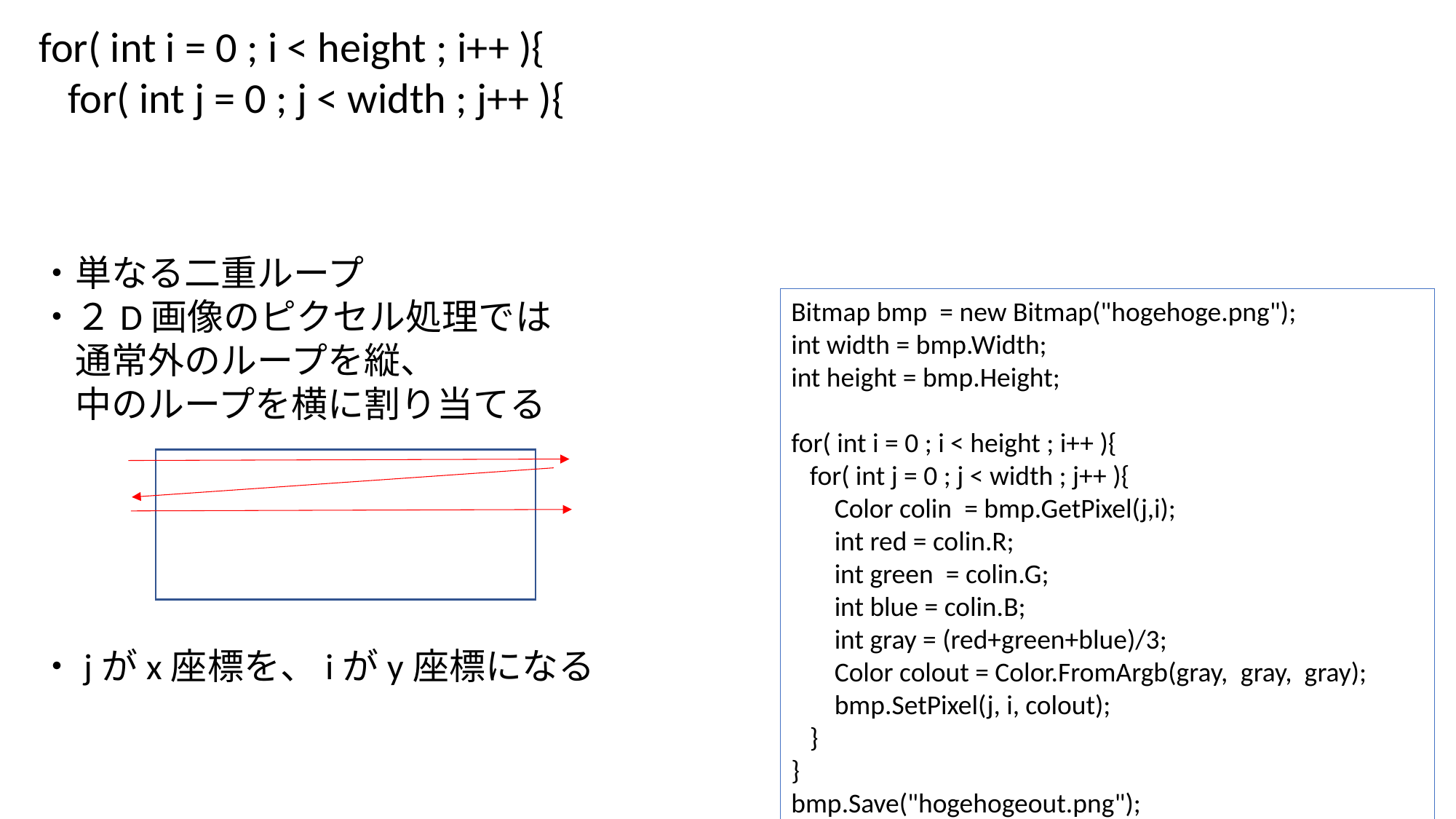

for( int i = 0 ; i < height ; i++ ){
   for( int j = 0 ; j < width ; j++ ){

・単なる二重ループ
・２D画像のピクセル処理では
　通常外のループを縦、
　中のループを横に割り当てる

・jがx座標を、iがy座標になる

Bitmap bmp  = new Bitmap("hogehoge.png");
int width = bmp.Width;
int height = bmp.Height;

for( int i = 0 ; i < height ; i++ ){
   for( int j = 0 ; j < width ; j++ ){
       Color colin  = bmp.GetPixel(j,i);
       int red = colin.R;
       int green  = colin.G;
       int blue = colin.B;
       int gray = (red+green+blue)/3;
       Color colout = Color.FromArgb(gray,  gray,  gray);
       bmp.SetPixel(j, i, colout);
   }
}
bmp.Save("hogehogeout.png");